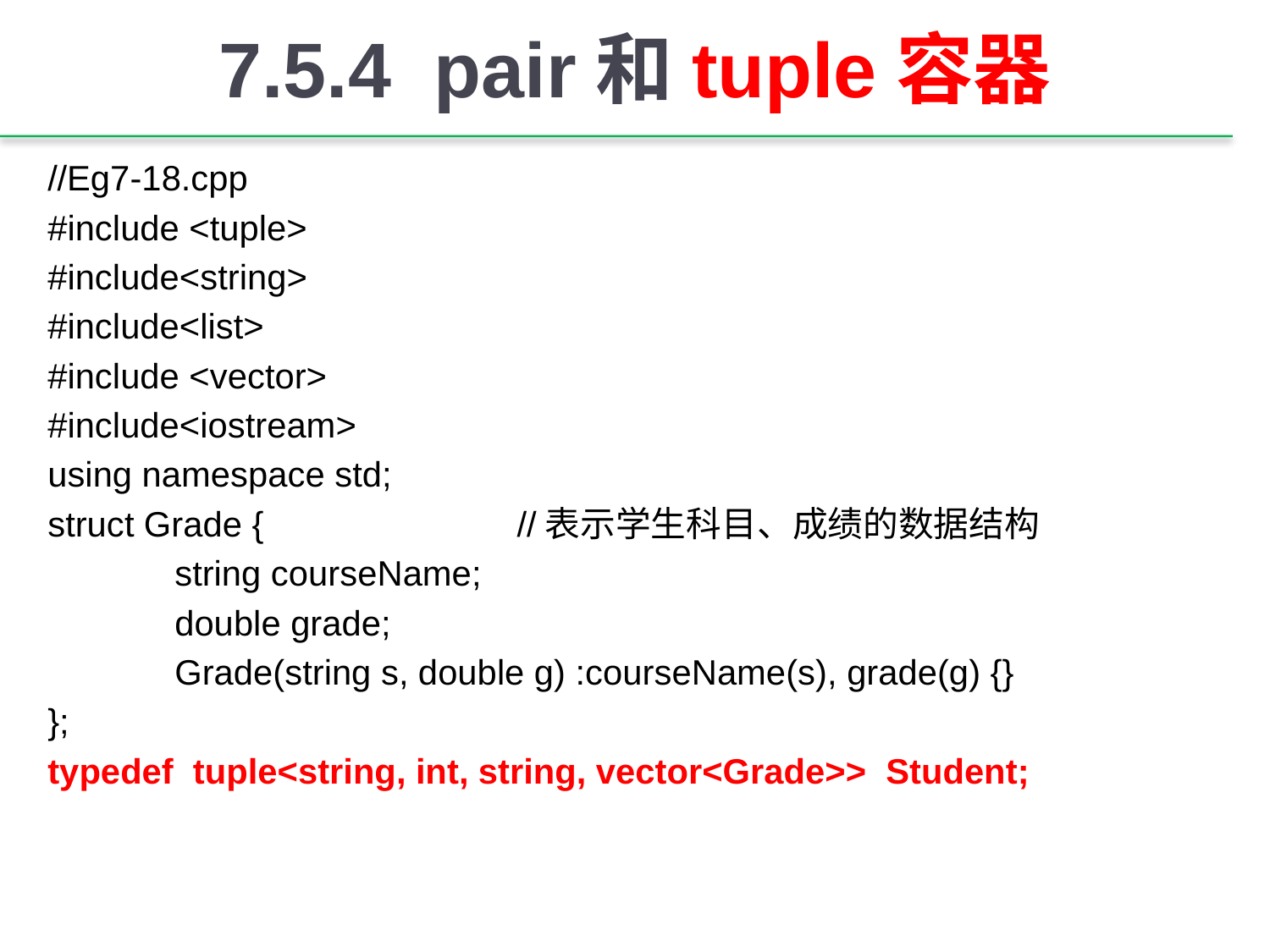

# 7.5.4  pair和tuple容器
//Eg7-18.cpp
#include <tuple>
#include<string>
#include<list>
#include <vector>
#include<iostream>
using namespace std;
struct Grade {                          //表示学生科目、成绩的数据结构
	string courseName;
	double grade;
	Grade(string s, double g) :courseName(s), grade(g) {}
};
typedef  tuple<string, int, string, vector<Grade>>  Student;